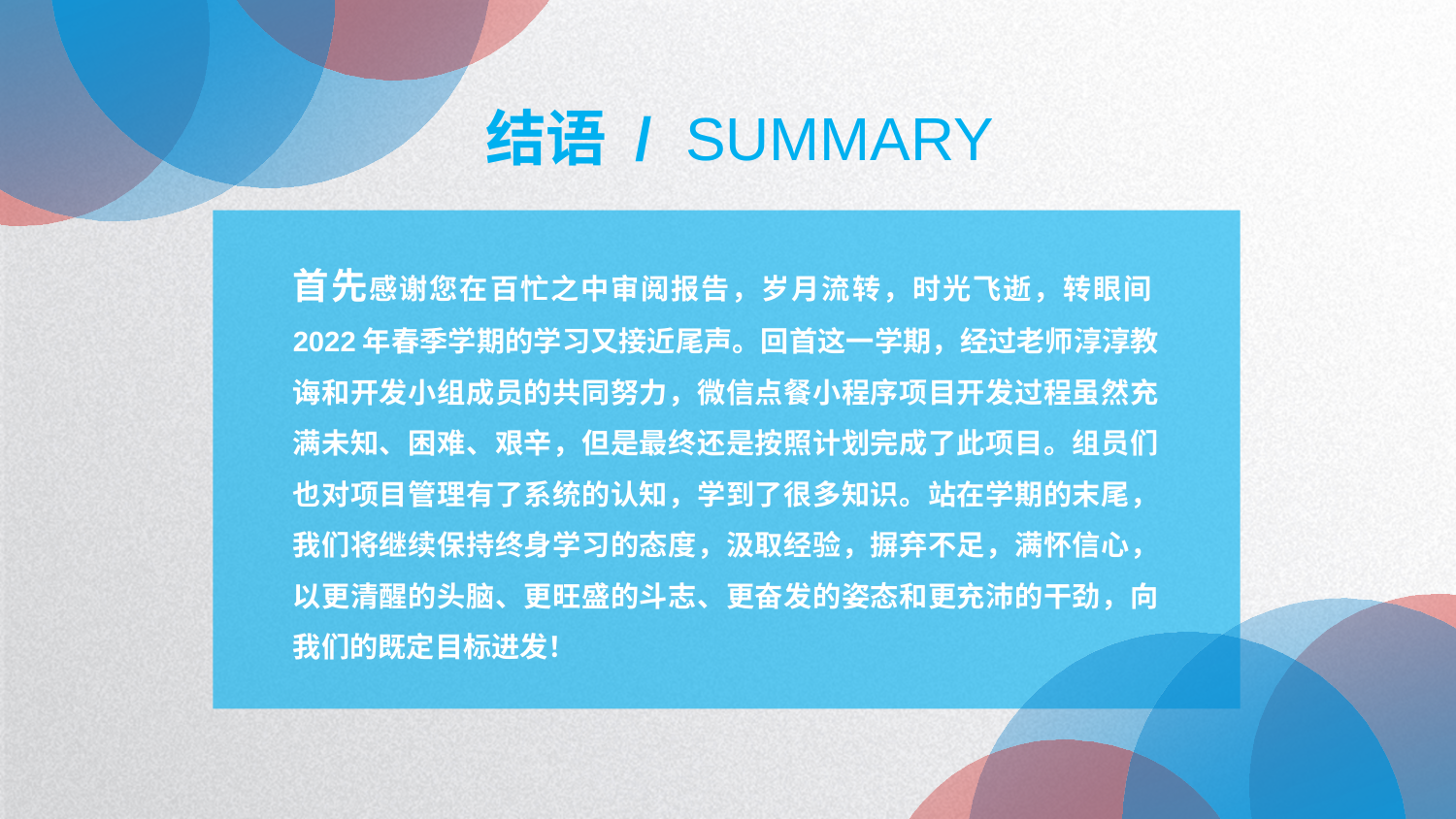

结语 /  SUMMARY

首先感谢您在百忙之中审阅报告，岁月流转，时光飞逝，转眼间2022年春季学期的学习又接近尾声。回首这一学期，经过老师淳淳教诲和开发小组成员的共同努力，微信点餐小程序项目开发过程虽然充满未知、困难、艰辛，但是最终还是按照计划完成了此项目。组员们也对项目管理有了系统的认知，学到了很多知识。站在学期的末尾，我们将继续保持终身学习的态度，汲取经验，摒弃不足，满怀信心，以更清醒的头脑、更旺盛的斗志、更奋发的姿态和更充沛的干劲，向我们的既定目标进发！